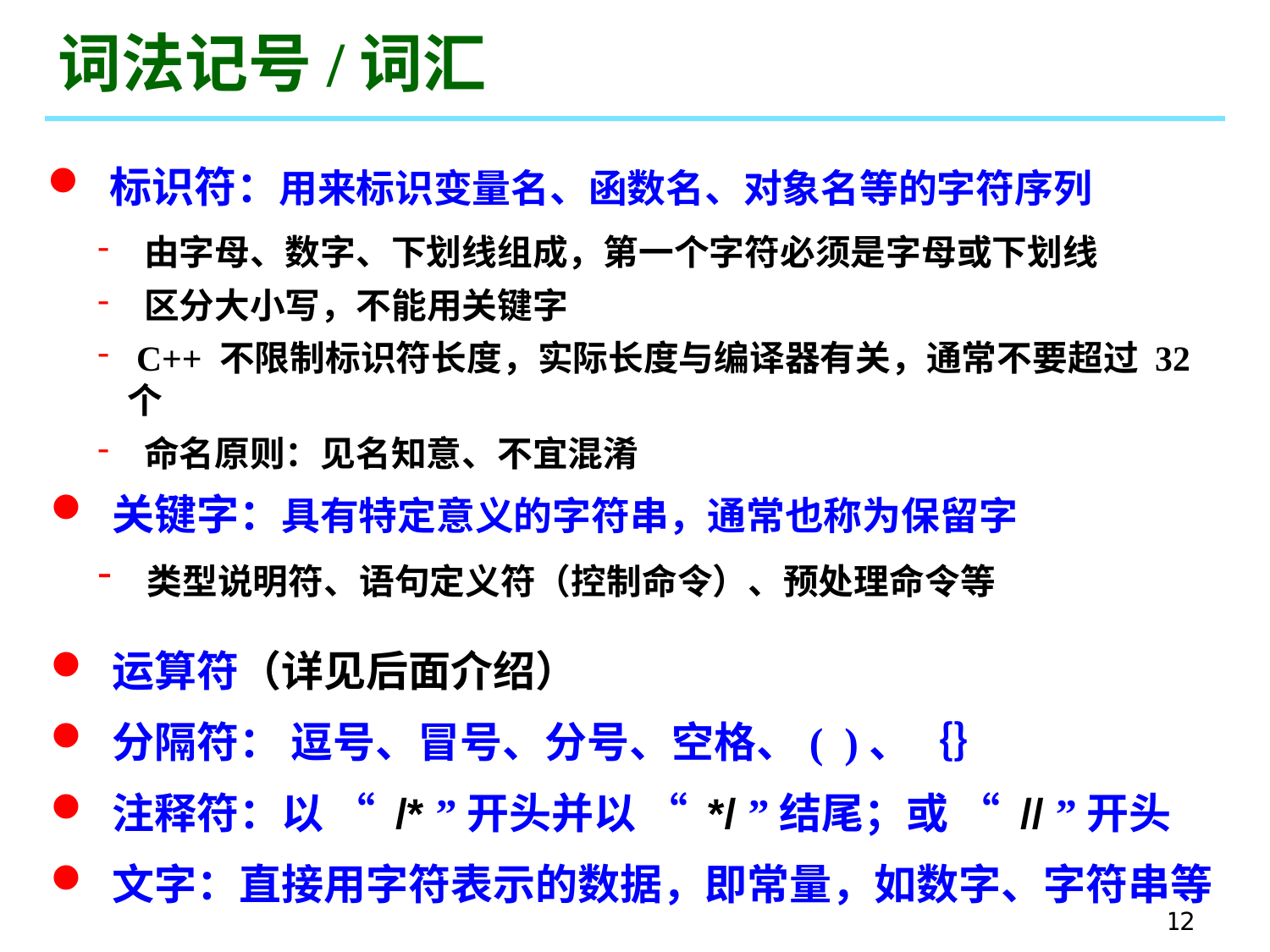

# 词法记号/词汇
 标识符：用来标识变量名、函数名、对象名等的字符序列
 由字母、数字、下划线组成，第一个字符必须是字母或下划线
 区分大小写，不能用关键字
 C++ 不限制标识符长度，实际长度与编译器有关，通常不要超过 32 个
 命名原则：见名知意、不宜混淆
 关键字：具有特定意义的字符串，通常也称为保留字
 类型说明符、语句定义符（控制命令）、预处理命令等
 运算符（详见后面介绍）
 分隔符： 逗号、冒号、分号、空格、(  )、｛｝
 注释符：以 “ /* ”开头并以 “ */ ”结尾；或 “ // ”开头
 文字：直接用字符表示的数据，即常量，如数字、字符串等
12